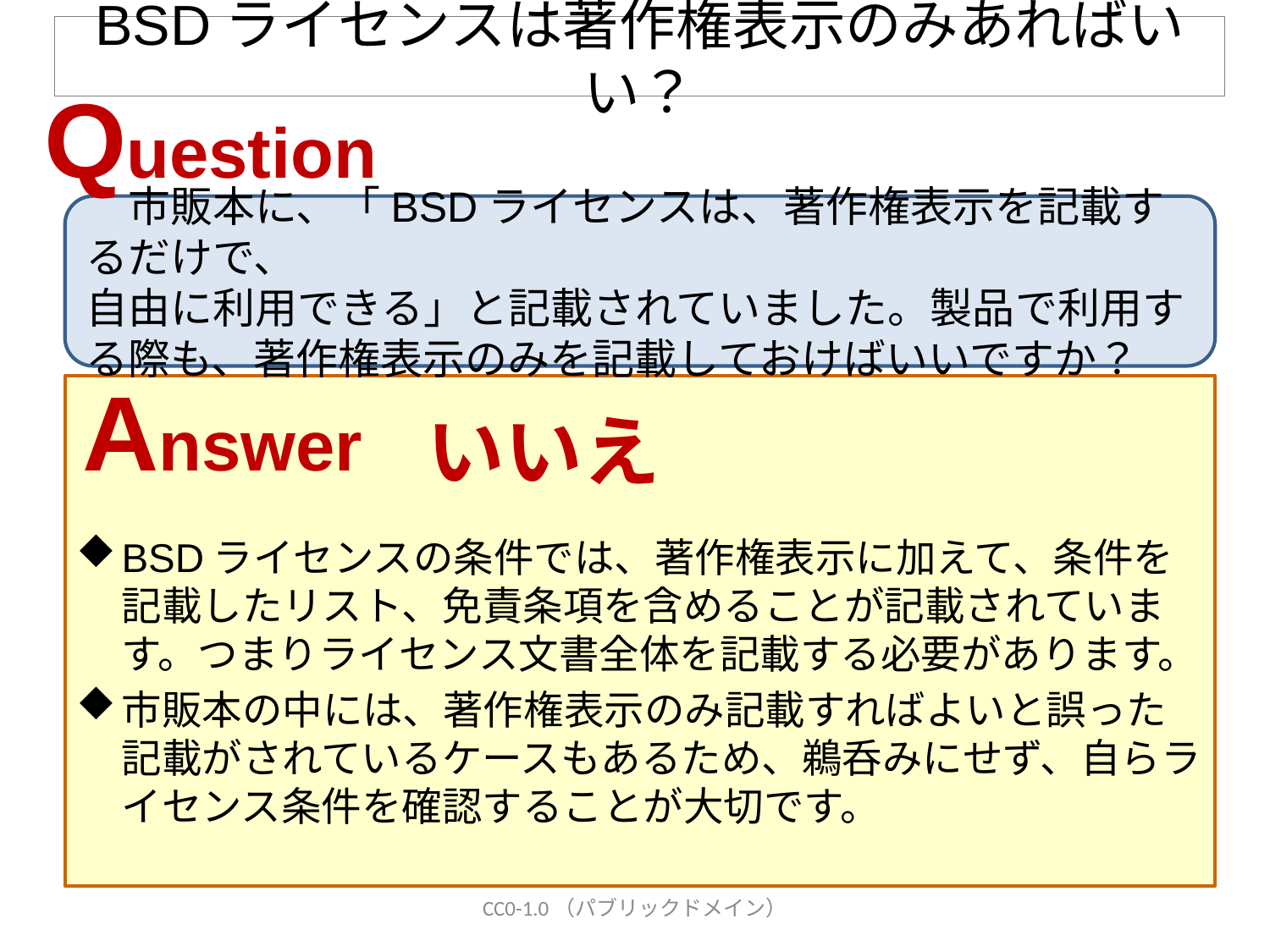

# BSDライセンスは著作権表示のみあればいい？
Question
　市販本に、「BSDライセンスは、著作権表示を記載するだけで、
自由に利用できる」と記載されていました。製品で利用する際も、著作権表示のみを記載しておけばいいですか？
Answer

いいえ
BSDライセンスの条件では、著作権表示に加えて、条件を記載したリスト、免責条項を含めることが記載されています。つまりライセンス文書全体を記載する必要があります。
市販本の中には、著作権表示のみ記載すればよいと誤った記載がされているケースもあるため、鵜呑みにせず、自らライセンス条件を確認することが大切です。
CC0-1.0（パブリックドメイン）